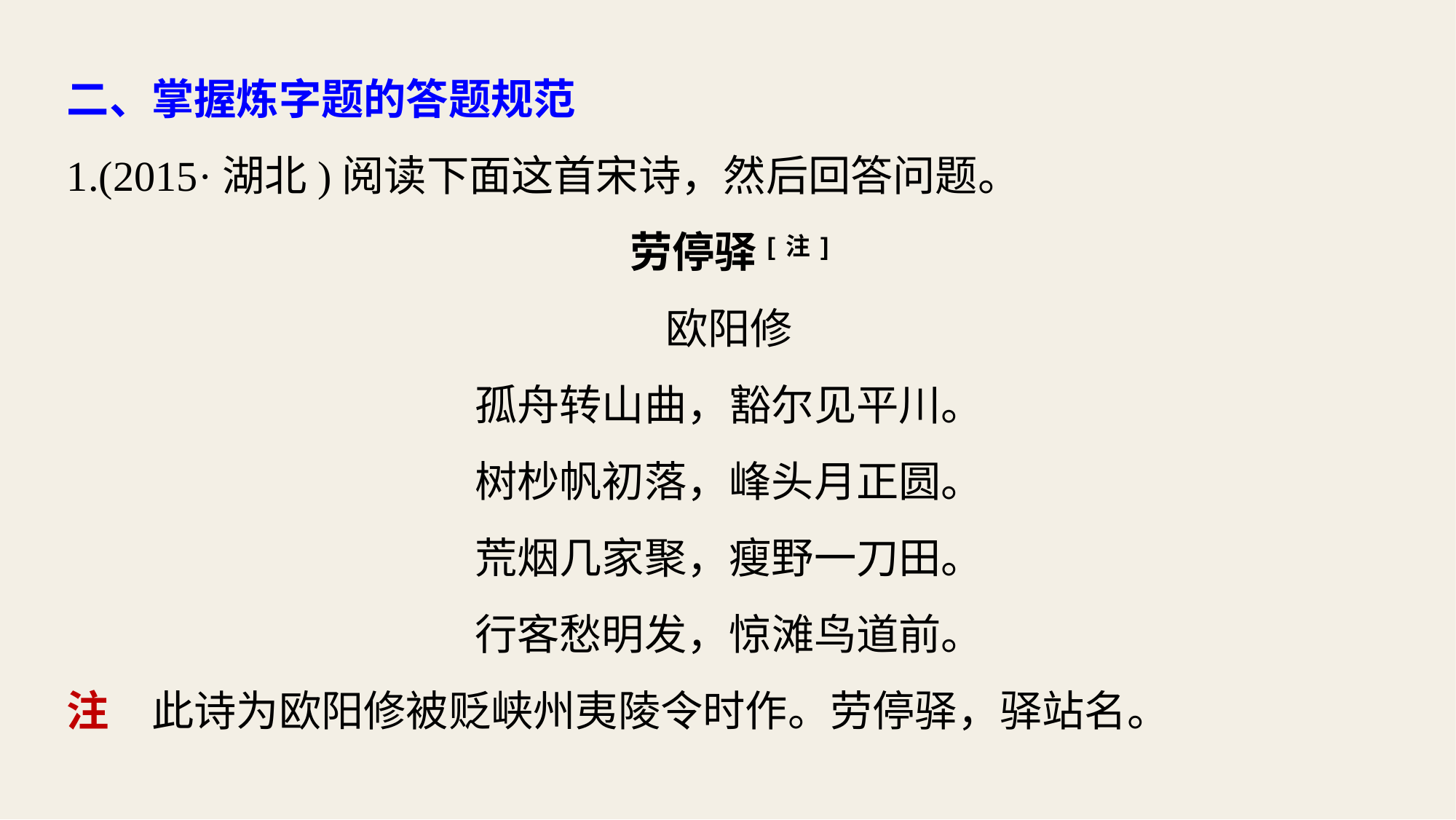

二、掌握炼字题的答题规范
1.(2015·湖北)阅读下面这首宋诗，然后回答问题。
劳停驿[注]
欧阳修
孤舟转山曲，豁尔见平川。
树杪帆初落，峰头月正圆。
荒烟几家聚，瘦野一刀田。
行客愁明发，惊滩鸟道前。
注　此诗为欧阳修被贬峡州夷陵令时作。劳停驿，驿站名。